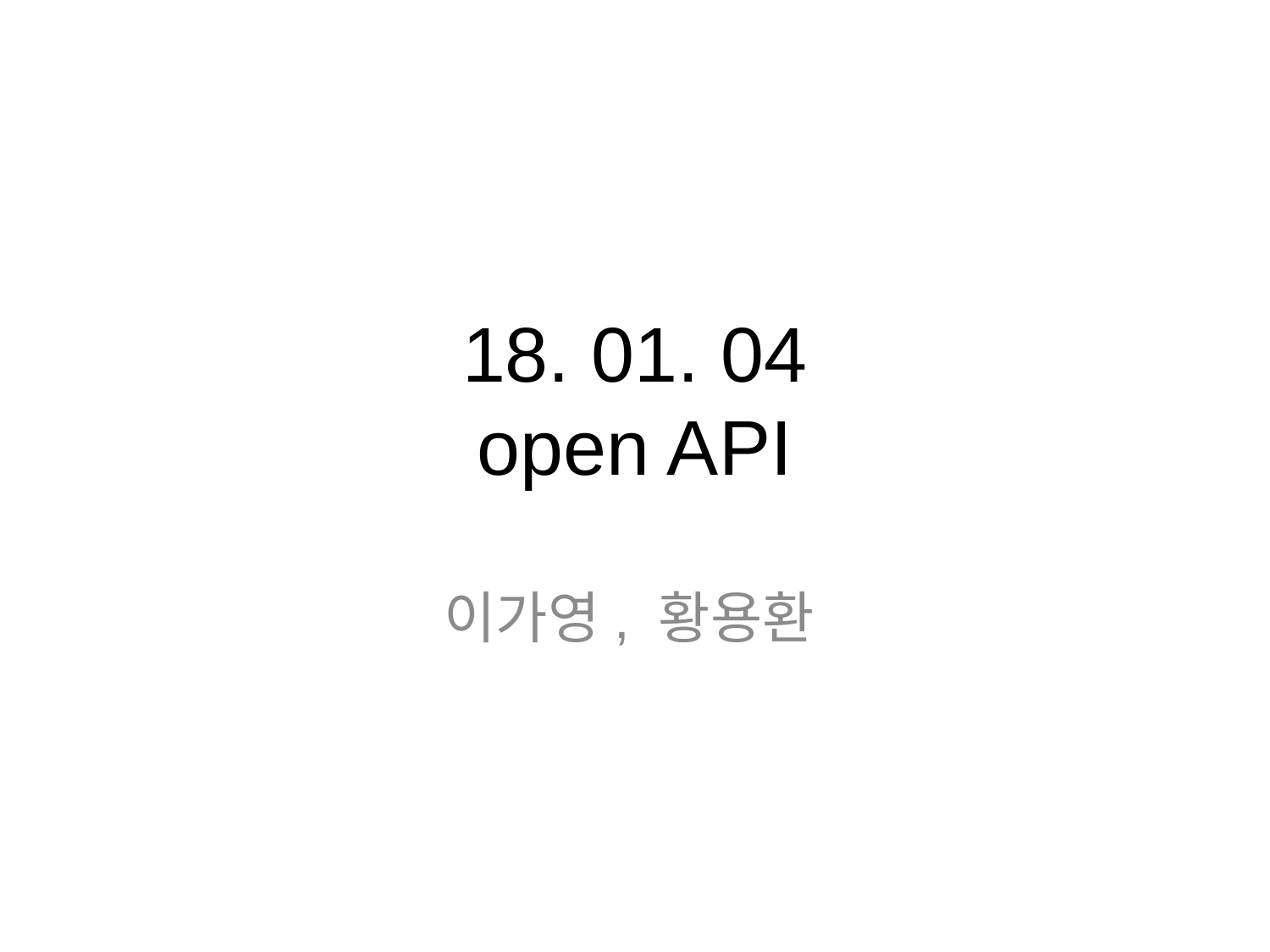

# 18. 01. 04 open API
이가영, 황용환